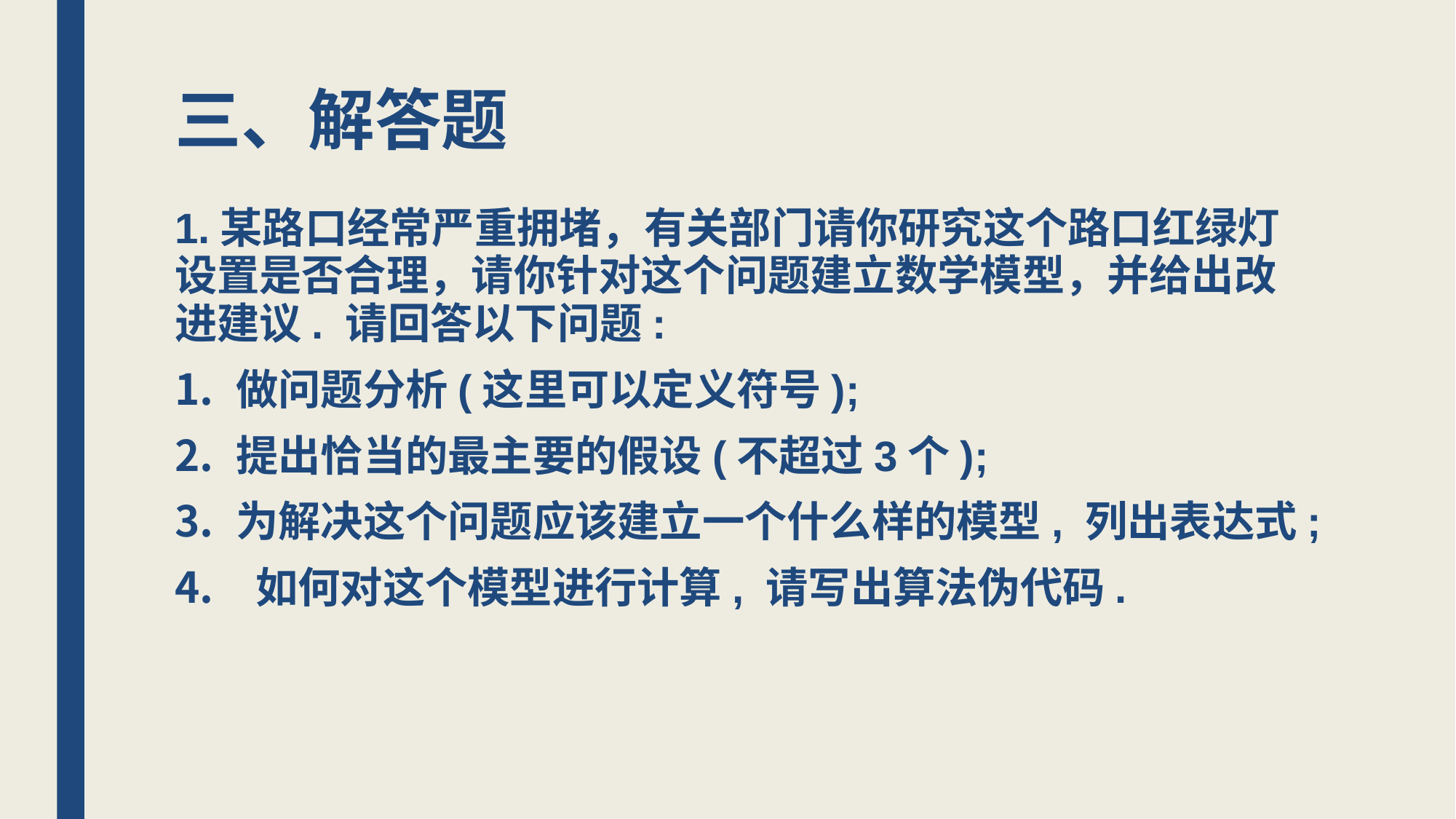

# 三、解答题
1.某路口经常严重拥堵，有关部门请你研究这个路口红绿灯设置是否合理，请你针对这个问题建立数学模型，并给出改进建议. 请回答以下问题:
做问题分析(这里可以定义符号);
提出恰当的最主要的假设(不超过3个);
为解决这个问题应该建立一个什么样的模型, 列出表达式;
 如何对这个模型进行计算, 请写出算法伪代码.